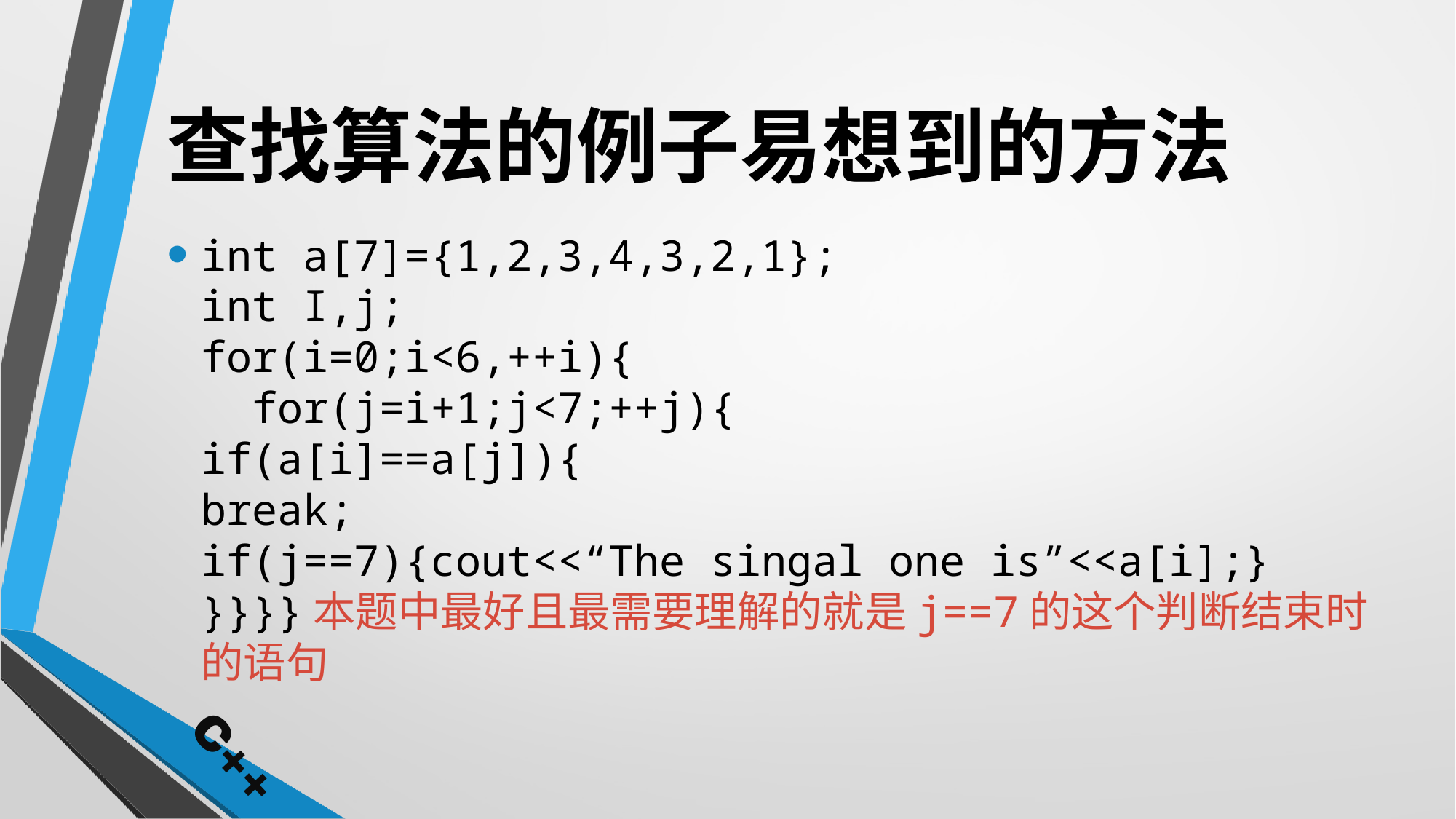

# 查找算法的例子易想到的方法
int a[7]={1,2,3,4,3,2,1};
int I,j;
for(i=0;i<6,++i){
  for(j=i+1;j<7;++j){
if(a[i]==a[j]){
break;
if(j==7){cout<<“The singal one is”<<a[i];}
}}}}本题中最好且最需要理解的就是j==7的这个判断结束时的语句